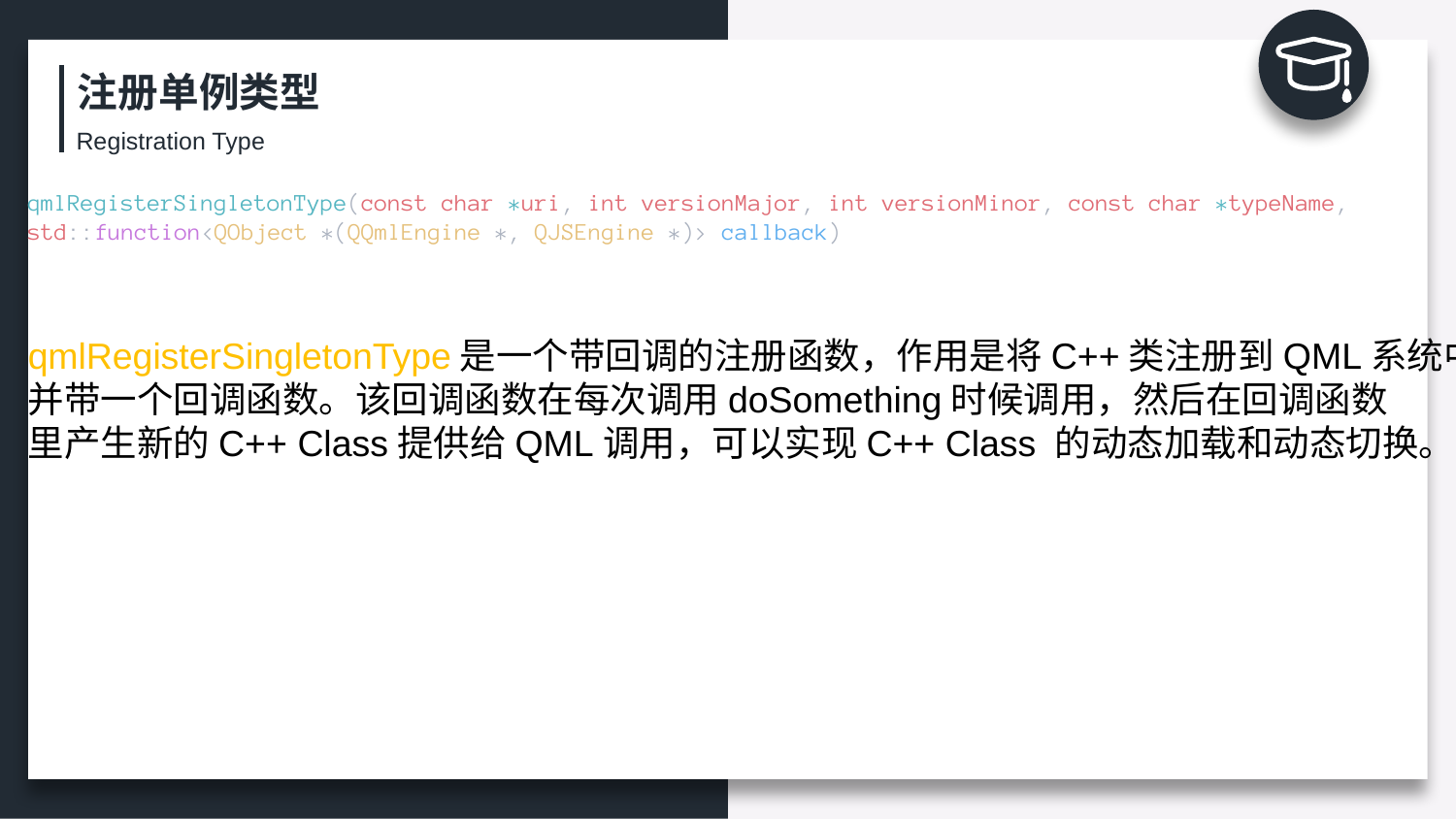

注册单例类型
Registration Type
qmlRegisterSingletonType(const char *uri, int versionMajor, int versionMinor, const char *typeName,
std::function<QObject *(QQmlEngine *, QJSEngine *)> callback)

qmlRegisterSingletonType是一个带回调的注册函数，作用是将C++类注册到QML系统中
并带一个回调函数。该回调函数在每次调用doSomething时候调用，然后在回调函数
里产生新的C++ Class提供给QML调用，可以实现C++ Class 的动态加载和动态切换。